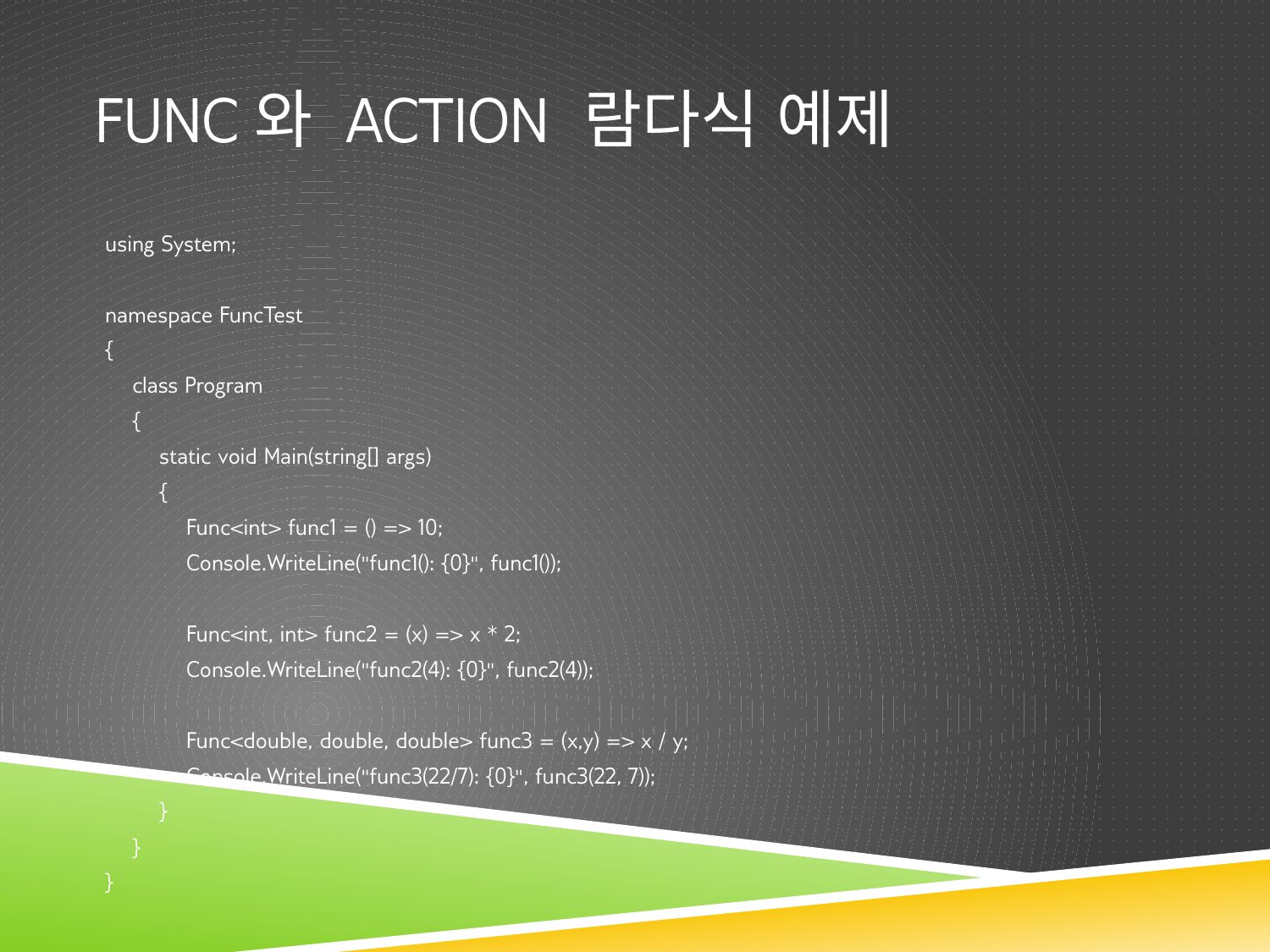

# Func와 Action 람다식 예제
using System;

namespace FuncTest
{
    class Program
    {
        static void Main(string[] args)
        {
            Func<int> func1 = () => 10;
            Console.WriteLine("func1(): {0}", func1());

            Func<int, int> func2 = (x) => x * 2;
            Console.WriteLine("func2(4): {0}", func2(4));

            Func<double, double, double> func3 = (x,y) => x / y;
            Console.WriteLine("func3(22/7): {0}", func3(22, 7));
        }
    }
}